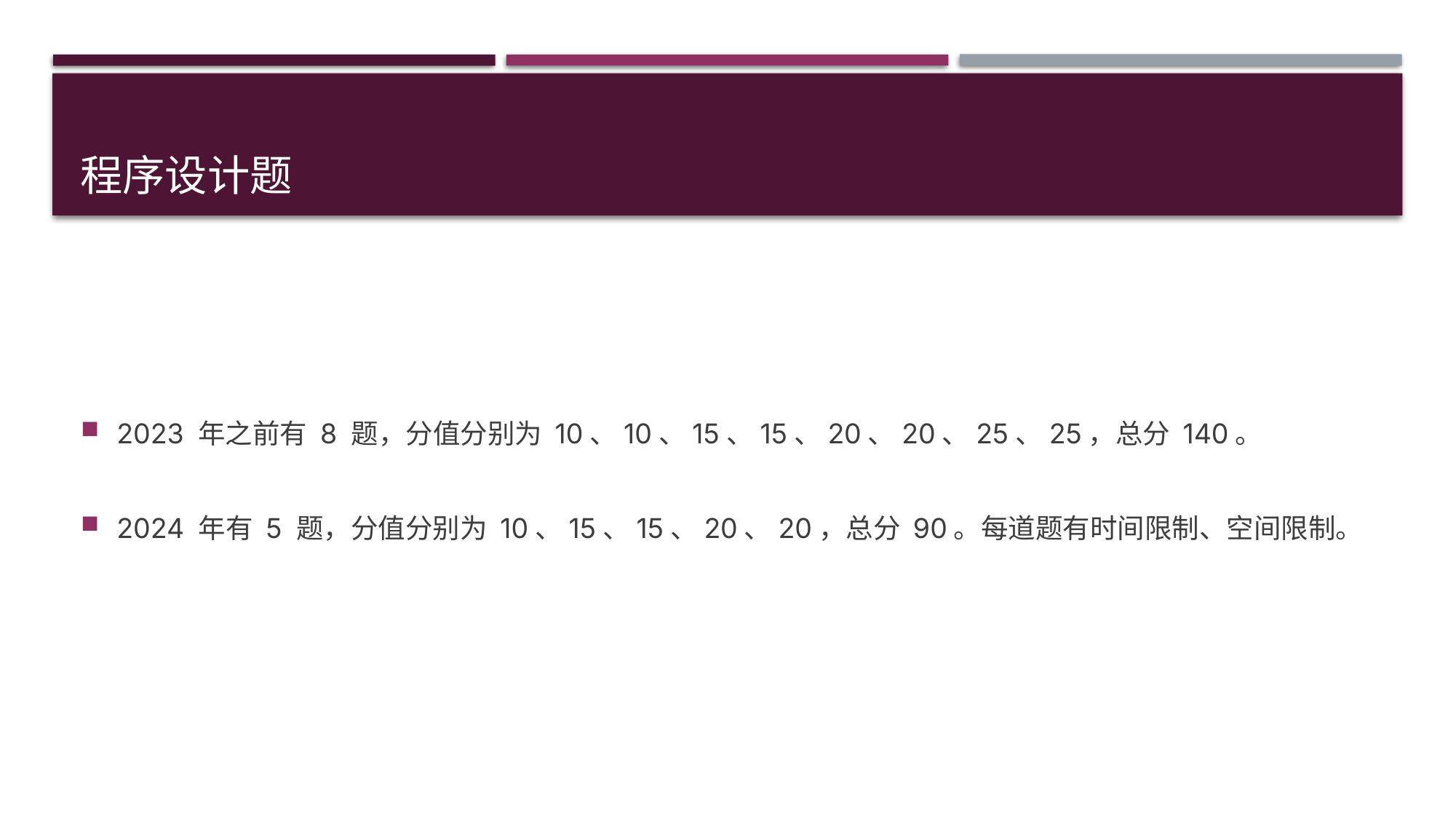

# 程序设计题
2023 年之前有 8 题，分值分别为 10、10、15、15、20、20、25、25，总分 140。

2024 年有 5 题，分值分别为 10、15、15、20、20，总分 90。每道题有时间限制、空间限制。